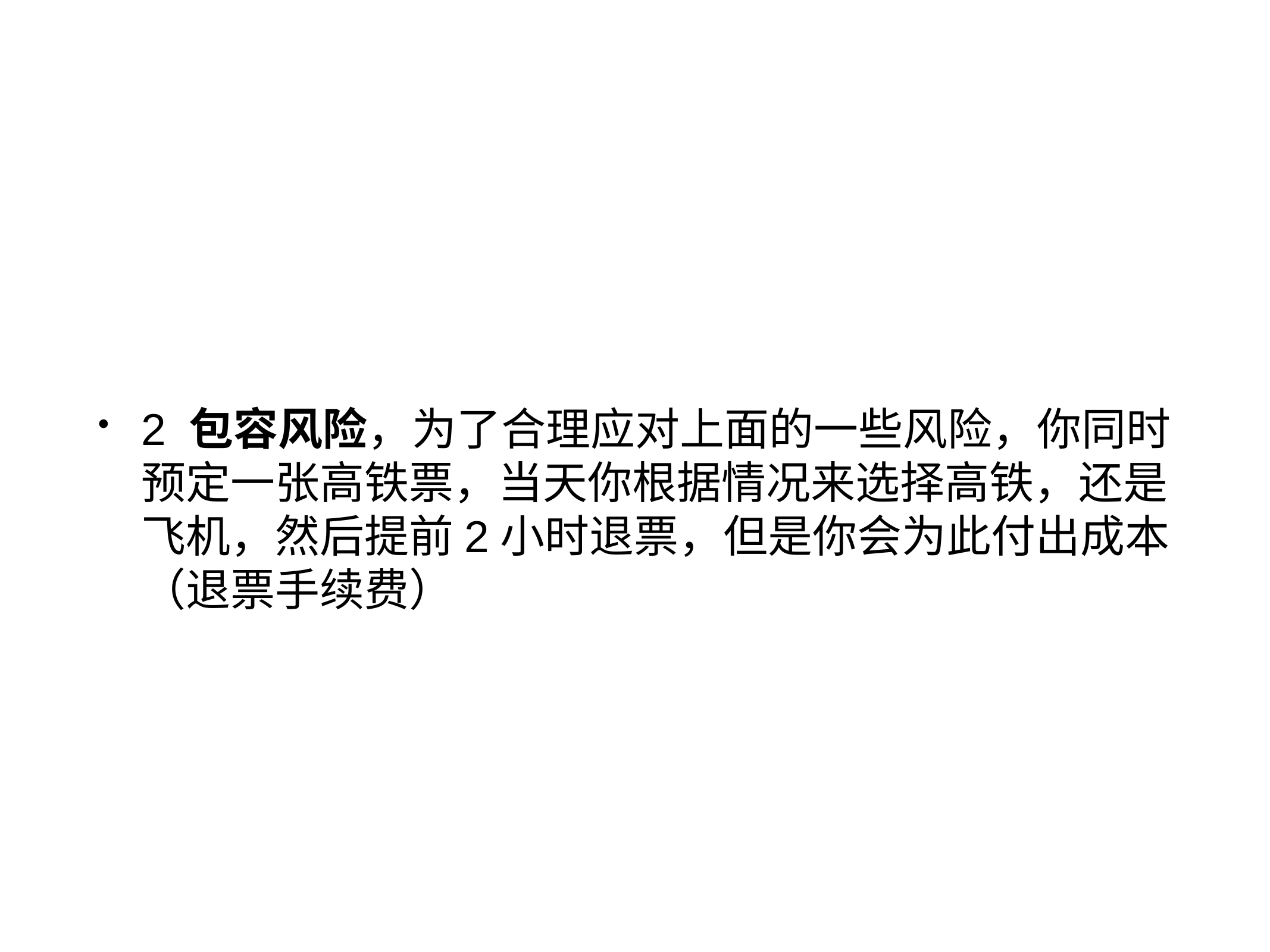

#
2 包容风险，为了合理应对上面的一些风险，你同时预定一张高铁票，当天你根据情况来选择高铁，还是飞机，然后提前2小时退票，但是你会为此付出成本（退票手续费）